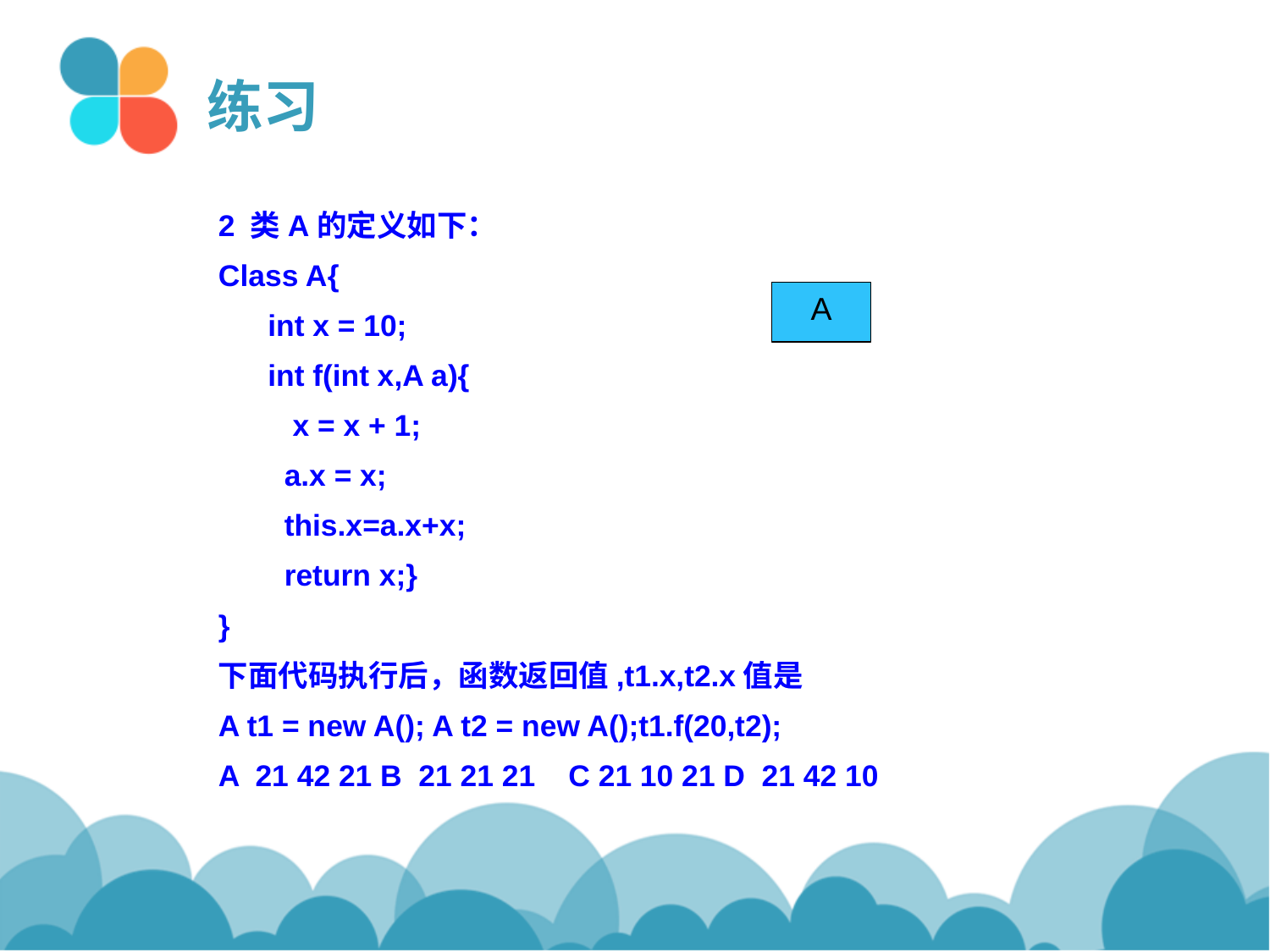

# 练习
2 类A的定义如下：
Class A{
      int x = 10;
      int f(int x,A a){
         x = x + 1;
        a.x = x;
        this.x=a.x+x;
        return x;}
}
下面代码执行后，函数返回值,t1.x,t2.x值是
A t1 = new A(); A t2 = new A();t1.f(20,t2);
A  21 42 21 B  21 21 21    C 21 10 21 D  21 42 10
A